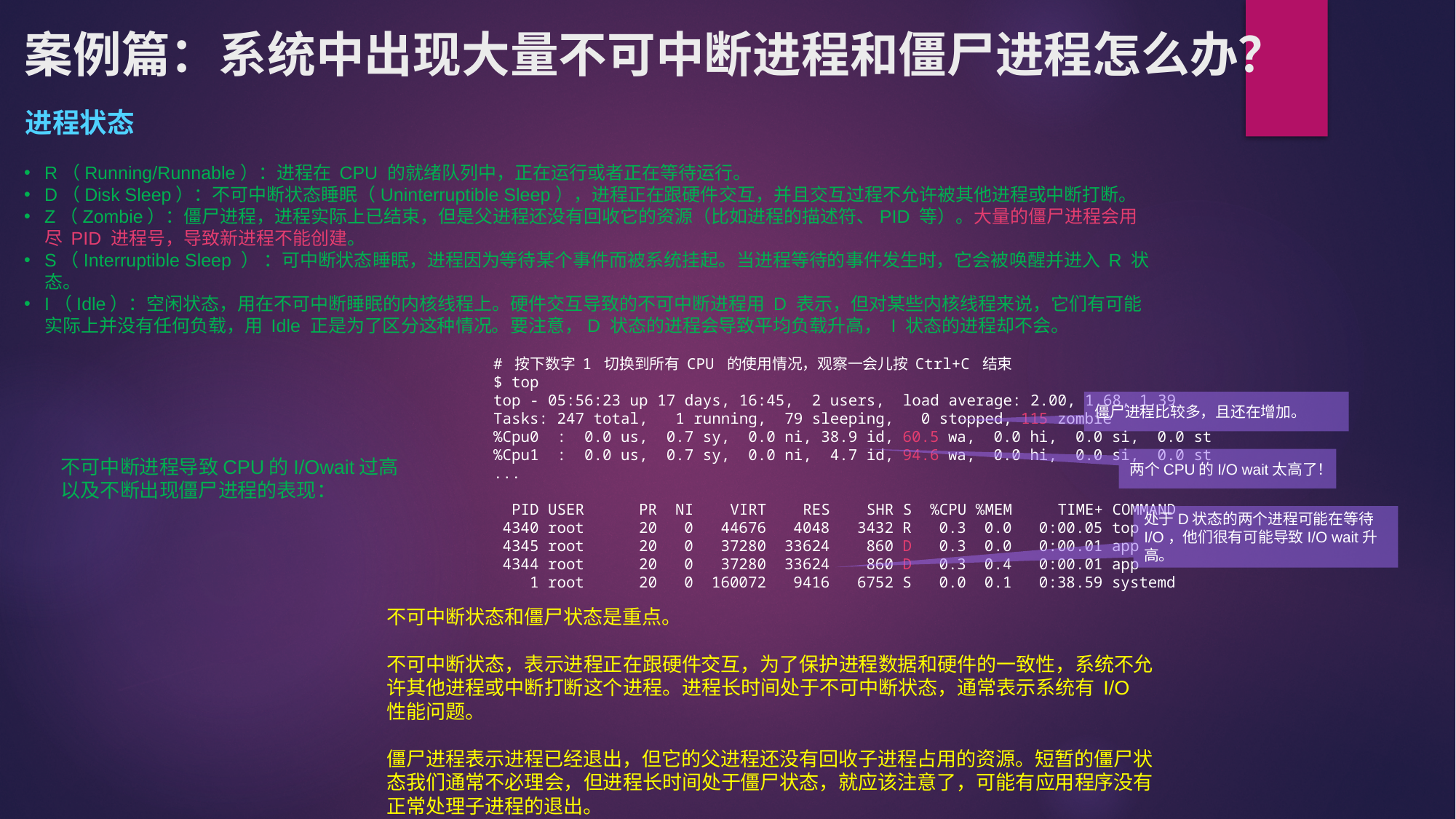

# 案例篇：系统中出现大量不可中断进程和僵尸进程怎么办？
进程状态
R（Running/Runnable）：进程在 CPU 的就绪队列中，正在运行或者正在等待运行。
D（Disk Sleep）：不可中断状态睡眠（Uninterruptible Sleep），进程正在跟硬件交互，并且交互过程不允许被其他进程或中断打断。
Z（Zombie）：僵尸进程，进程实际上已结束，但是父进程还没有回收它的资源（比如进程的描述符、PID 等）。大量的僵尸进程会用尽 PID 进程号，导致新进程不能创建。
S（Interruptible Sleep ） ：可中断状态睡眠，进程因为等待某个事件而被系统挂起。当进程等待的事件发生时，它会被唤醒并进入 R 状态。
I（Idle）：空闲状态，用在不可中断睡眠的内核线程上。硬件交互导致的不可中断进程用 D 表示，但对某些内核线程来说，它们有可能实际上并没有任何负载，用 Idle 正是为了区分这种情况。要注意，D 状态的进程会导致平均负载升高， I 状态的进程却不会。
# 按下数字 1 切换到所有 CPU 的使用情况，观察一会儿按 Ctrl+C 结束
$ top
top - 05:56:23 up 17 days, 16:45,  2 users,  load average: 2.00, 1.68, 1.39
Tasks: 247 total,   1 running,  79 sleeping,   0 stopped, 115 zombie
%Cpu0  :  0.0 us,  0.7 sy,  0.0 ni, 38.9 id, 60.5 wa,  0.0 hi,  0.0 si,  0.0 st
%Cpu1  :  0.0 us,  0.7 sy,  0.0 ni,  4.7 id, 94.6 wa,  0.0 hi,  0.0 si,  0.0 st
...

  PID USER      PR  NI    VIRT    RES    SHR S  %CPU %MEM     TIME+ COMMAND
 4340 root      20   0   44676   4048   3432 R   0.3  0.0   0:00.05 top
 4345 root      20   0   37280  33624    860 D   0.3  0.0   0:00.01 app
 4344 root      20   0   37280  33624    860 D   0.3  0.4   0:00.01 app
    1 root      20   0  160072   9416   6752 S   0.0  0.1   0:38.59 systemd
僵尸进程比较多，且还在增加。
不可中断进程导致CPU的I/Owait过高
以及不断出现僵尸进程的表现：
两个CPU的I/O wait太高了！
处于D状态的两个进程可能在等待I/O，他们很有可能导致I/O wait升高。
不可中断状态和僵尸状态是重点。

不可中断状态，表示进程正在跟硬件交互，为了保护进程数据和硬件的一致性，系统不允许其他进程或中断打断这个进程。进程长时间处于不可中断状态，通常表示系统有 I/O 性能问题。

僵尸进程表示进程已经退出，但它的父进程还没有回收子进程占用的资源。短暂的僵尸状态我们通常不必理会，但进程长时间处于僵尸状态，就应该注意了，可能有应用程序没有正常处理子进程的退出。